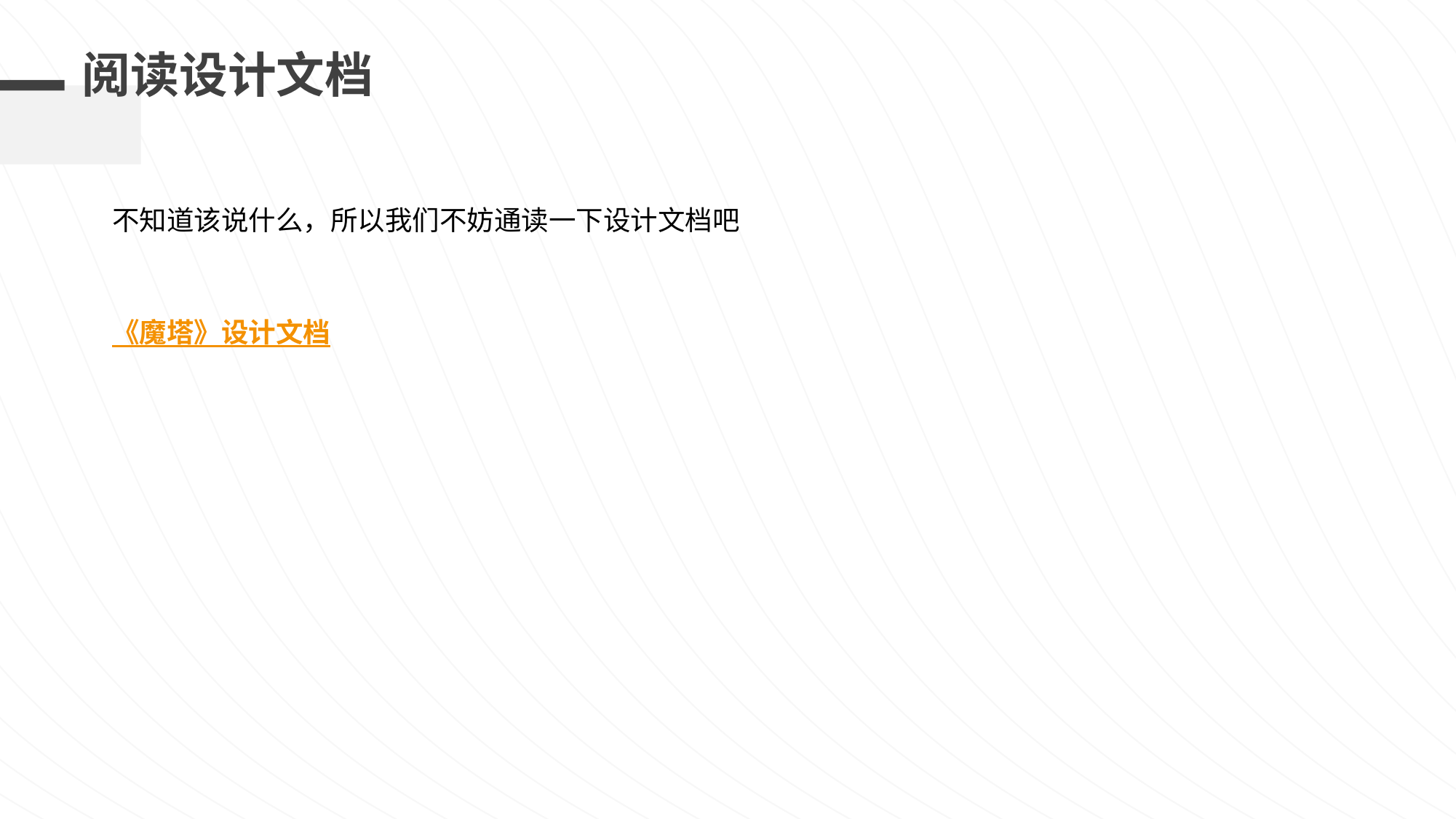

# 阅读设计文档
不知道该说什么，所以我们不妨通读一下设计文档吧
《魔塔》设计文档